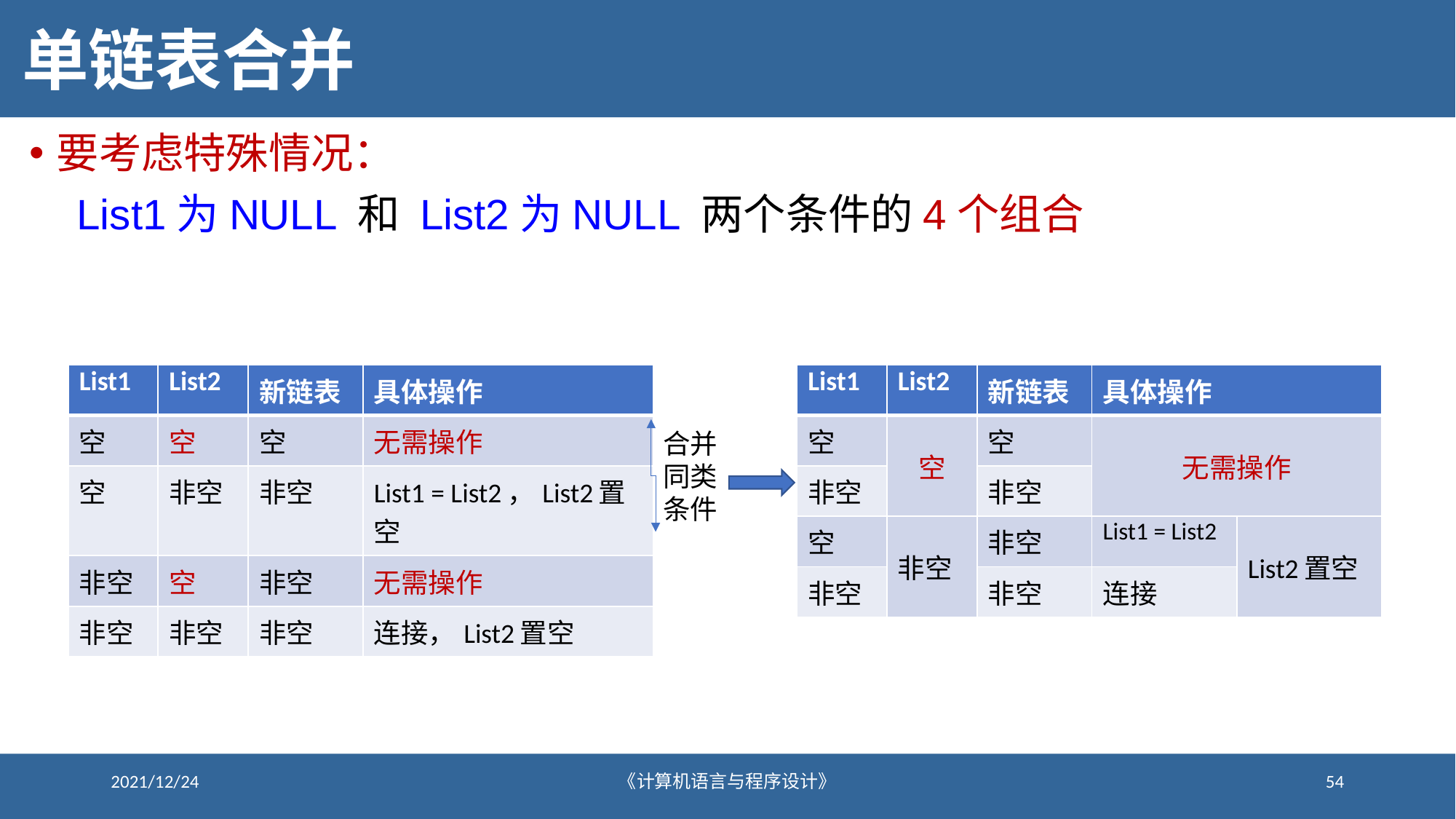

# 单链表合并
要考虑特殊情况：
    List1为NULL 和 List2为NULL 两个条件的4个组合
| List1 | List2 | 新链表 | 具体操作 |
| --- | --- | --- | --- |
| 空 | 空 | 空 | 无需操作 |
| 空 | 非空 | 非空 | List1 = List2，List2置空 |
| 非空 | 空 | 非空 | 无需操作 |
| 非空 | 非空 | 非空 | 连接，List2置空 |
| List1 | List2 | 新链表 | 具体操作 |  |
| --- | --- | --- | --- | --- |
| 空 | 空 | 空 | 无需操作 |  |
| 非空 | 空 | 非空 | 无需操作 |  |
| 空 | 非空 | 非空 | List1 = List2 | List2置空 |
| 非空 | 非空 | 非空 | 连接 |  |
合并
同类
条件

2021/12/24
《计算机语言与程序设计》
54